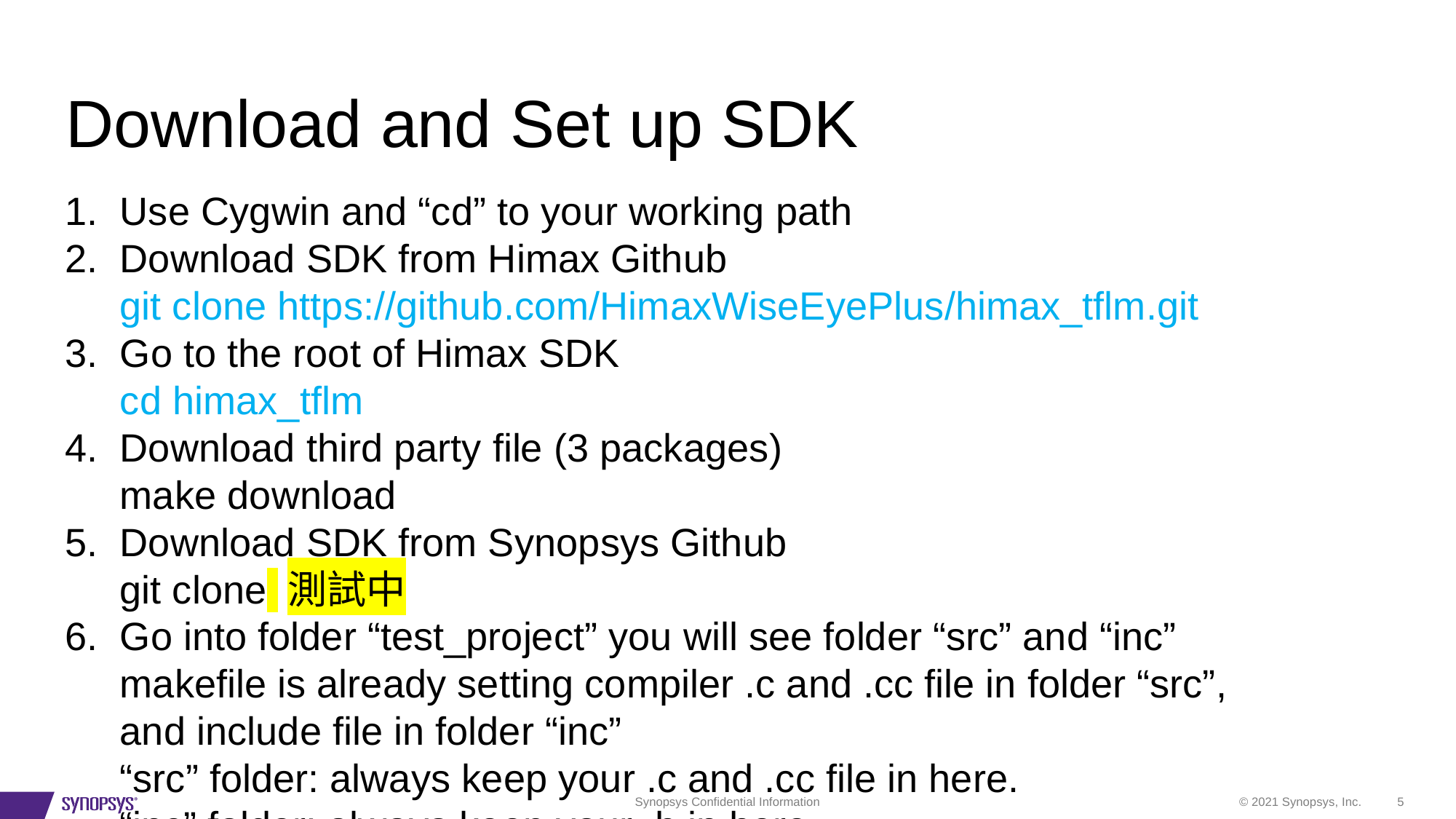

# Download and Set up SDK
Use Cygwin and “cd” to your working path
Download SDK from Himax Github
git clone https://github.com/HimaxWiseEyePlus/himax_tflm.git
Go to the root of Himax SDK
cd himax_tflm
Download third party file (3 packages)
make download
Download SDK from Synopsys Github
git clone 測試中
Go into folder “test_project” you will see folder “src” and “inc”
makefile is already setting compiler .c and .cc file in folder “src”,
and include file in folder “inc”
“src” folder: always keep your .c and .cc file in here.
“inc” folder: always keep your .h in here.
c file: c language
cc file: c++ language